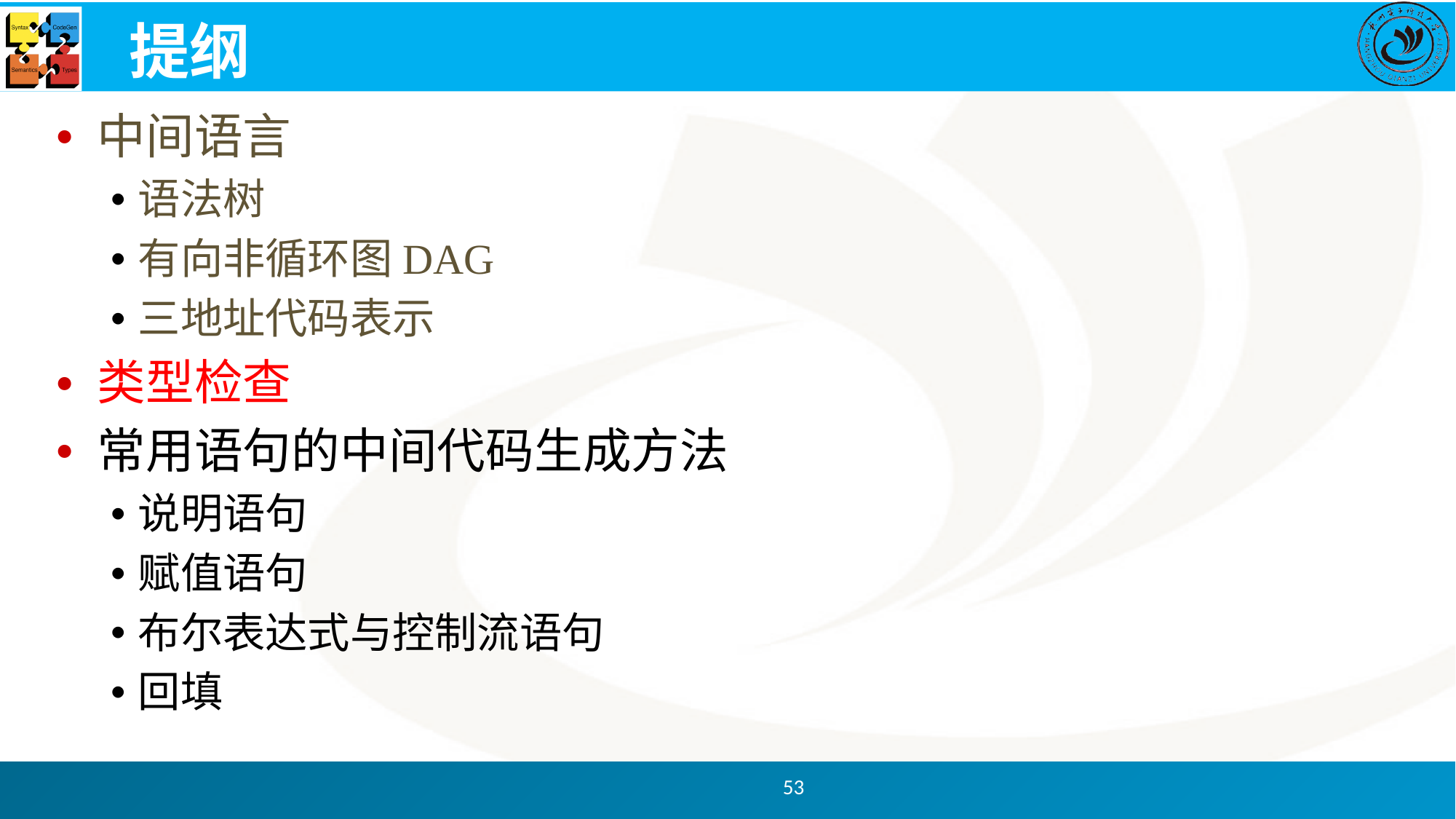

# 提纲
中间语言
语法树
有向非循环图DAG
三地址代码表示
类型检查
常用语句的中间代码生成方法
说明语句
赋值语句
布尔表达式与控制流语句
回填
53